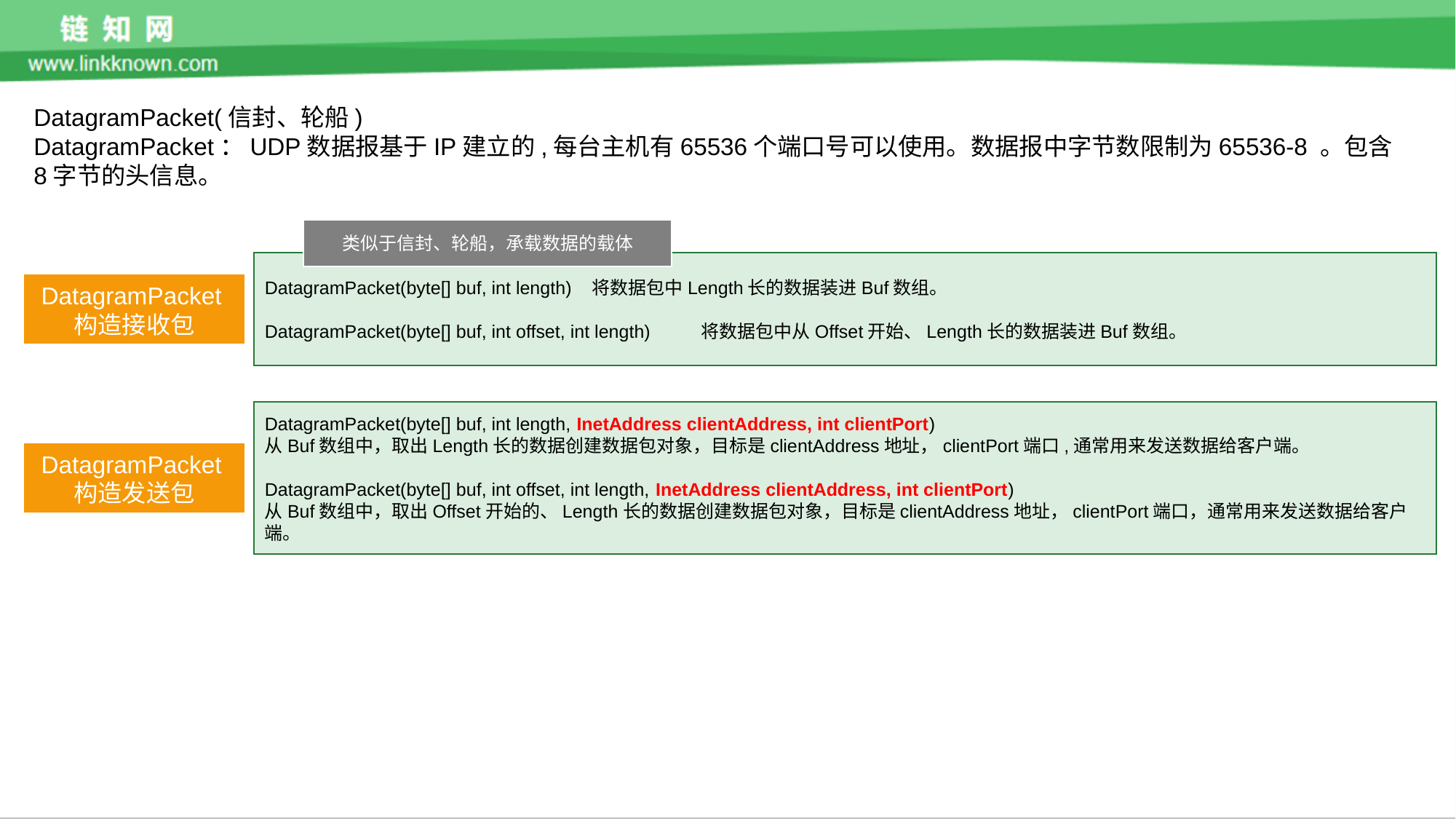

DatagramPacket(信封、轮船)
DatagramPacket：UDP数据报基于IP建立的,每台主机有65536个端口号可以使用。数据报中字节数限制为65536-8 。包含8字节的头信息。
类似于信封、轮船，承载数据的载体
DatagramPacket(byte[] buf, int length) 	将数据包中Length长的数据装进Buf数组。

DatagramPacket(byte[] buf, int offset, int length)  	将数据包中从Offset开始、Length长的数据装进Buf数组。
DatagramPacket构造接收包
DatagramPacket(byte[] buf, int length, InetAddress clientAddress, int clientPort)
从Buf数组中，取出Length长的数据创建数据包对象，目标是clientAddress地址，clientPort端口,通常用来发送数据给客户端。

DatagramPacket(byte[] buf, int offset, int length, InetAddress clientAddress, int clientPort)
从Buf数组中，取出Offset开始的、Length长的数据创建数据包对象，目标是clientAddress地址，clientPort端口，通常用来发送数据给客户端。
DatagramPacket构造发送包